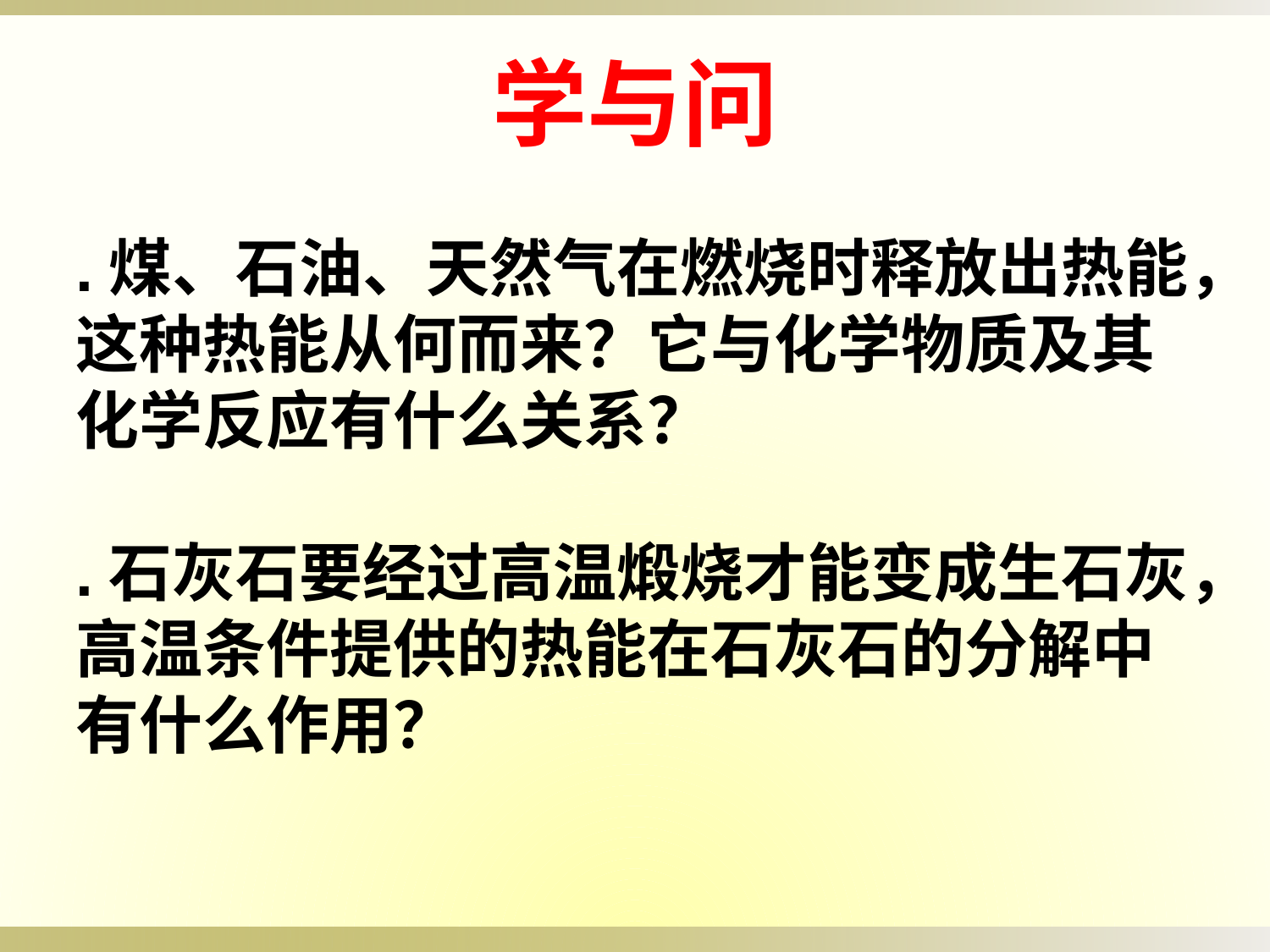

学与问
.煤、石油、天然气在燃烧时释放出热能，这种热能从何而来？它与化学物质及其化学反应有什么关系？

.石灰石要经过高温煅烧才能变成生石灰，高温条件提供的热能在石灰石的分解中有什么作用？